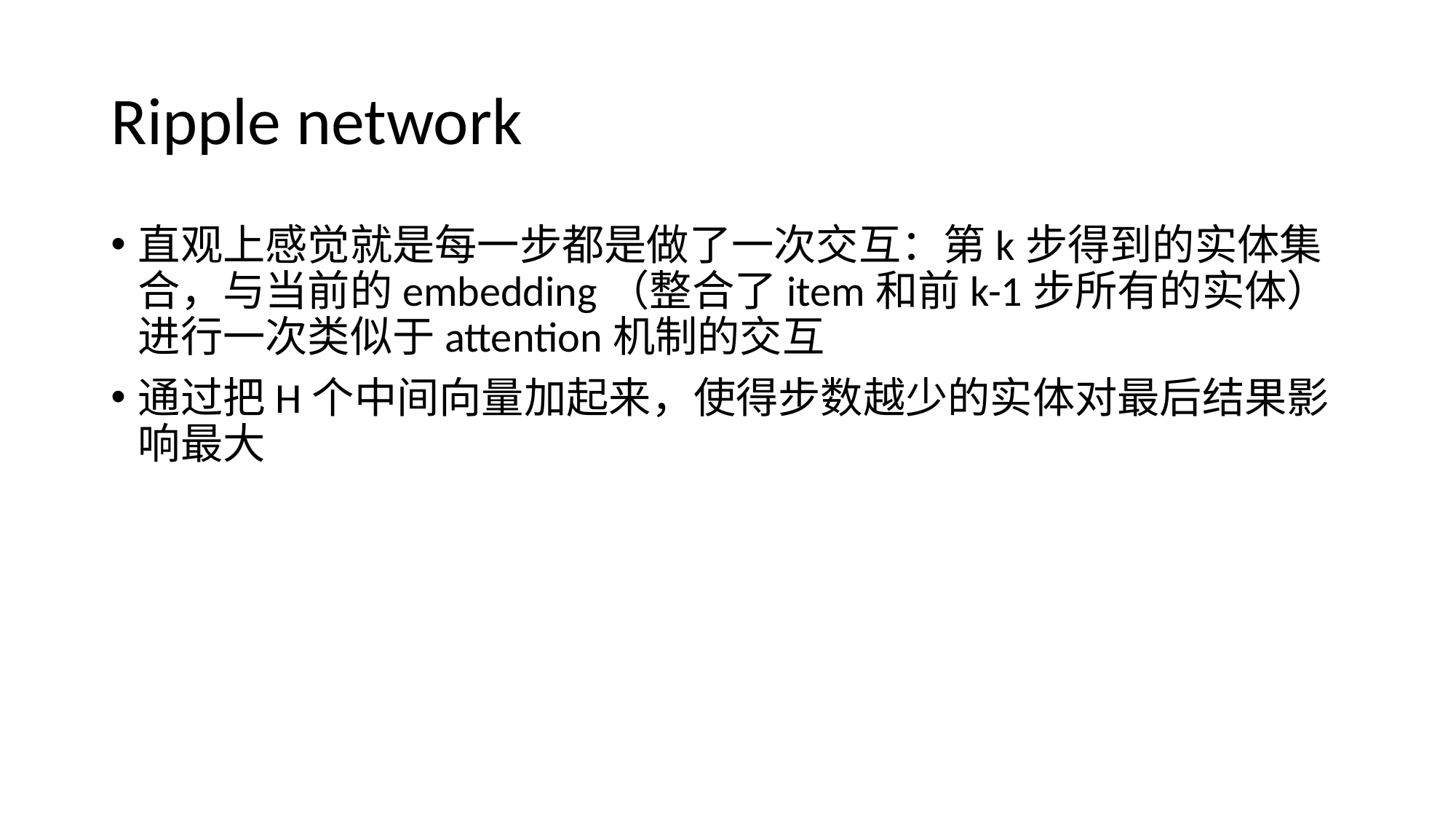

# Ripple network
直观上感觉就是每一步都是做了一次交互：第k步得到的实体集合，与当前的embedding（整合了item和前k-1步所有的实体）进行一次类似于attention机制的交互
通过把H个中间向量加起来，使得步数越少的实体对最后结果影响最大